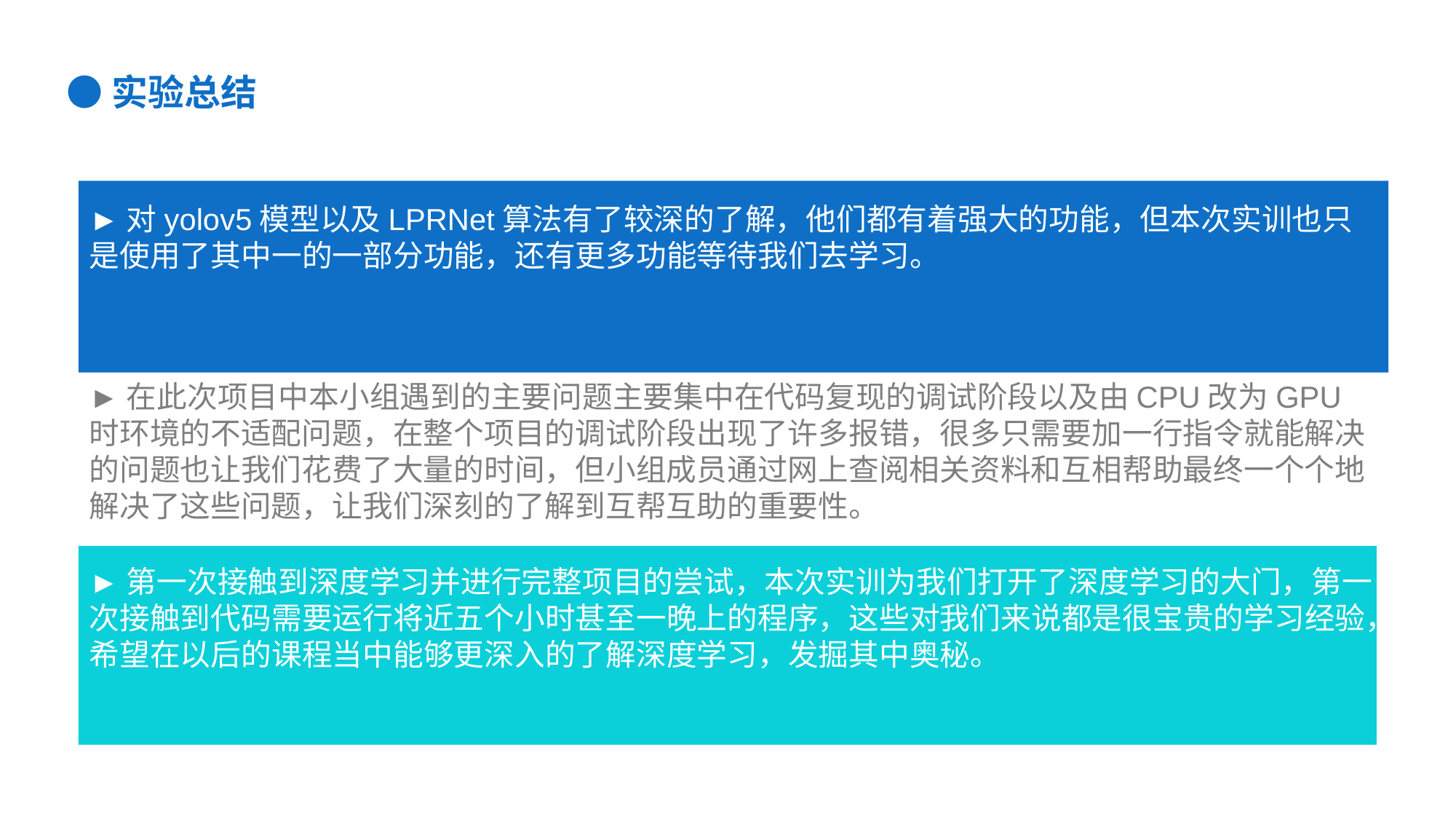

●实验总结

►对yolov5模型以及LPRNet算法有了较深的了解，他们都有着强大的功能，但本次实训也只是使用了其中一的一部分功能，还有更多功能等待我们去学习。
►在此次项目中本小组遇到的主要问题主要集中在代码复现的调试阶段以及由CPU改为GPU时环境的不适配问题，在整个项目的调试阶段出现了许多报错，很多只需要加一行指令就能解决的问题也让我们花费了大量的时间，但小组成员通过网上查阅相关资料和互相帮助最终一个个地解决了这些问题，让我们深刻的了解到互帮互助的重要性。

►第一次接触到深度学习并进行完整项目的尝试，本次实训为我们打开了深度学习的大门，第一次接触到代码需要运行将近五个小时甚至一晚上的程序，这些对我们来说都是很宝贵的学习经验，希望在以后的课程当中能够更深入的了解深度学习，发掘其中奥秘。